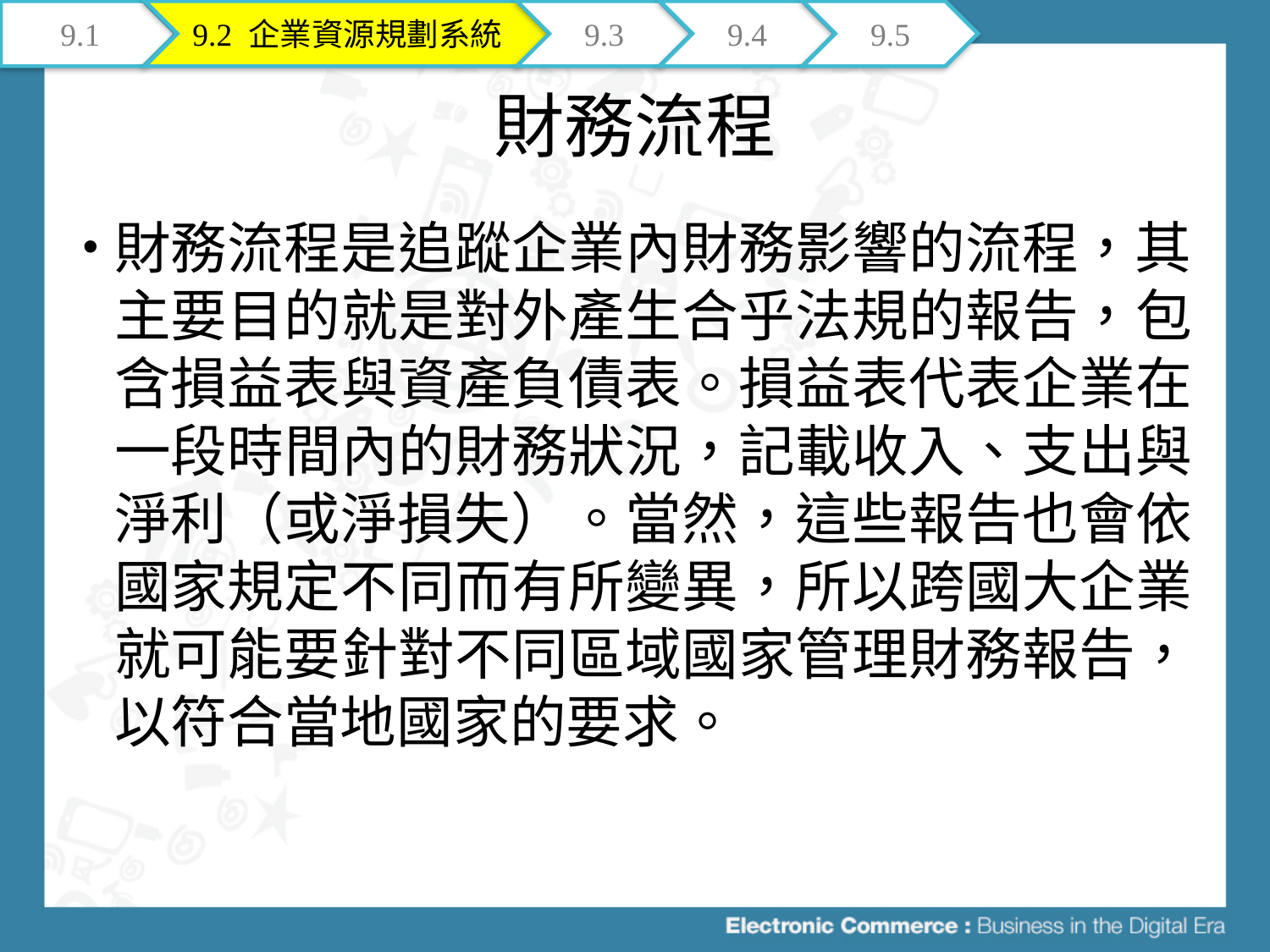

9.1
9.2 企業資源規劃系統
9.3
9.4
9.5
# 財務流程
財務流程是追蹤企業內財務影響的流程，其主要目的就是對外產生合乎法規的報告，包含損益表與資產負債表。損益表代表企業在一段時間內的財務狀況，記載收入、支出與淨利（或淨損失）。當然，這些報告也會依國家規定不同而有所變異，所以跨國大企業就可能要針對不同區域國家管理財務報告，以符合當地國家的要求。